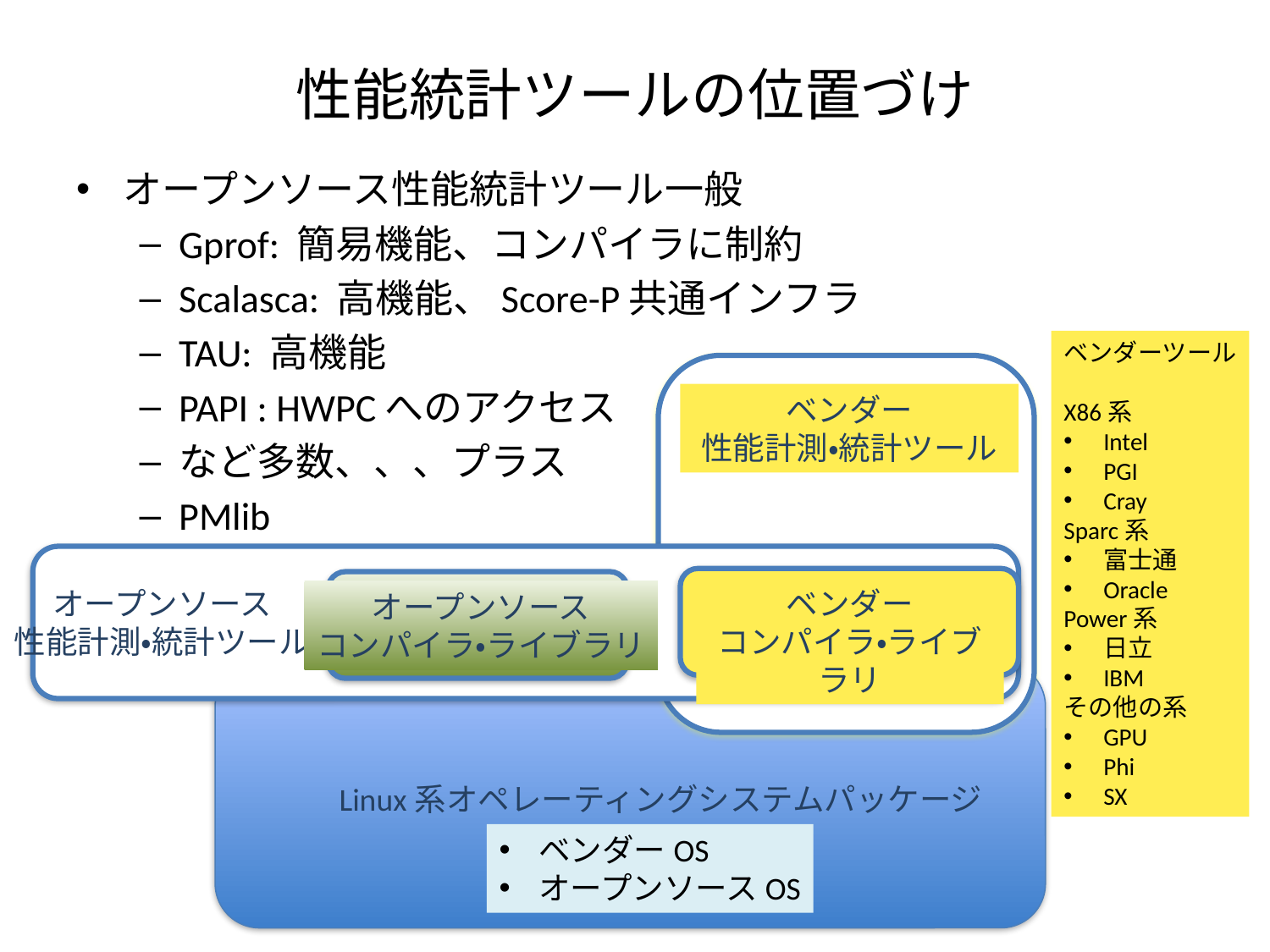

# 性能統計ツールの位置づけ
オープンソース性能統計ツール一般
Gprof: 簡易機能、コンパイラに制約
Scalasca: 高機能、Score-P共通インフラ
TAU: 高機能
PAPI : HWPCへのアクセス
など多数、、、プラス
PMlib
ベンダーツール

X86系
Intel
PGI
Cray
Sparc系
富士通
Oracle
Power系
日立
IBM
その他の系
GPU
Phi
SX

ベンダー
性能計測・統計ツール

オープンソース
性能計測・統計ツール
ベンダー
コンパイラ・ライブラリ
オープンソース
コンパイラ・ライブラリ

Linux系オペレーティングシステムパッケージ
ベンダーOS
オープンソースOS